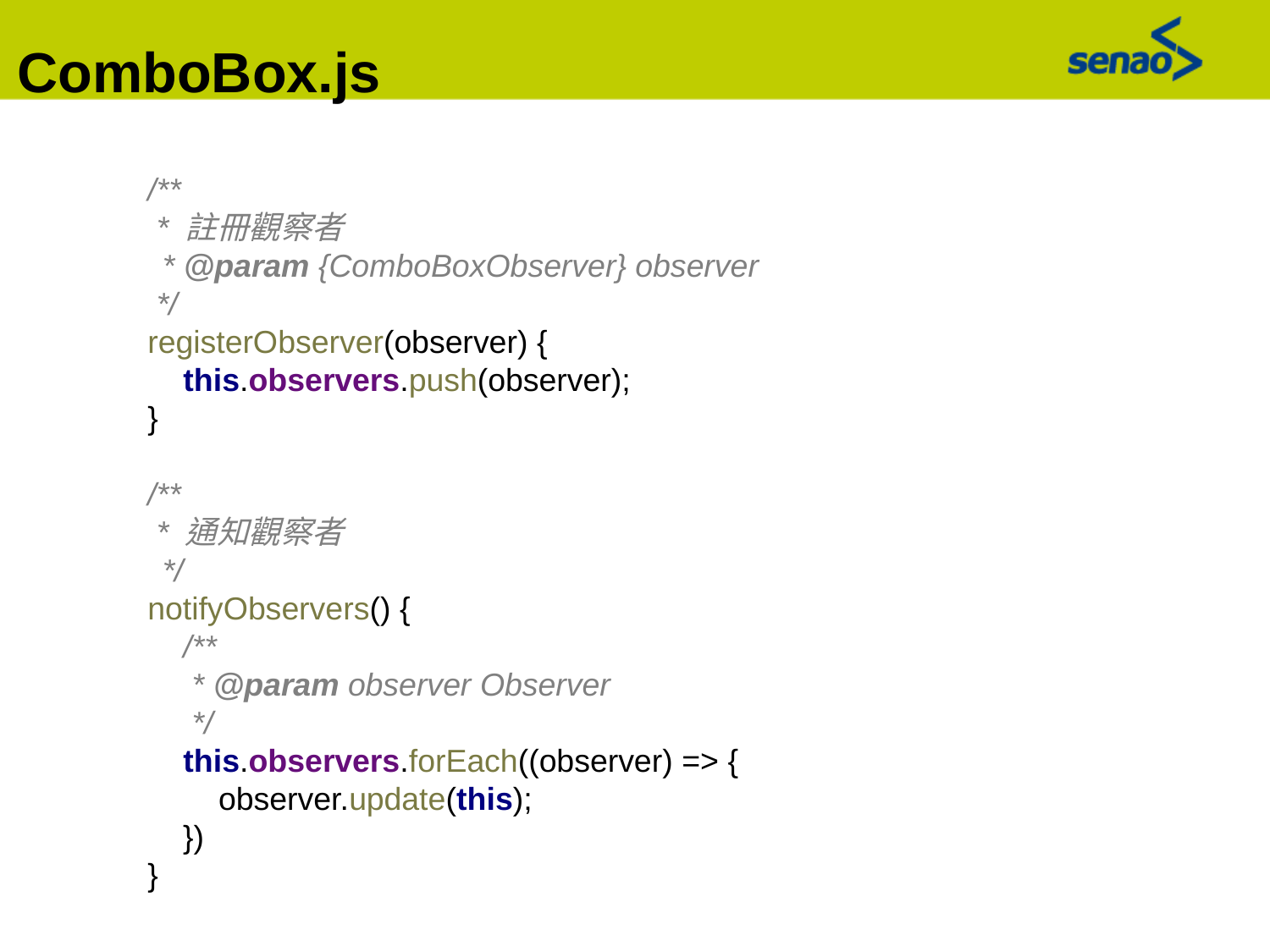

ComboBox.js
/**
 * 註冊觀察者
 * @param {ComboBoxObserver} observer
 */
registerObserver(observer) {
    this.observers.push(observer);
}
/**
 * 通知觀察者
 */
notifyObservers() {
    /**
     * @param observer Observer
     */
    this.observers.forEach((observer) => {
        observer.update(this);
    })
}